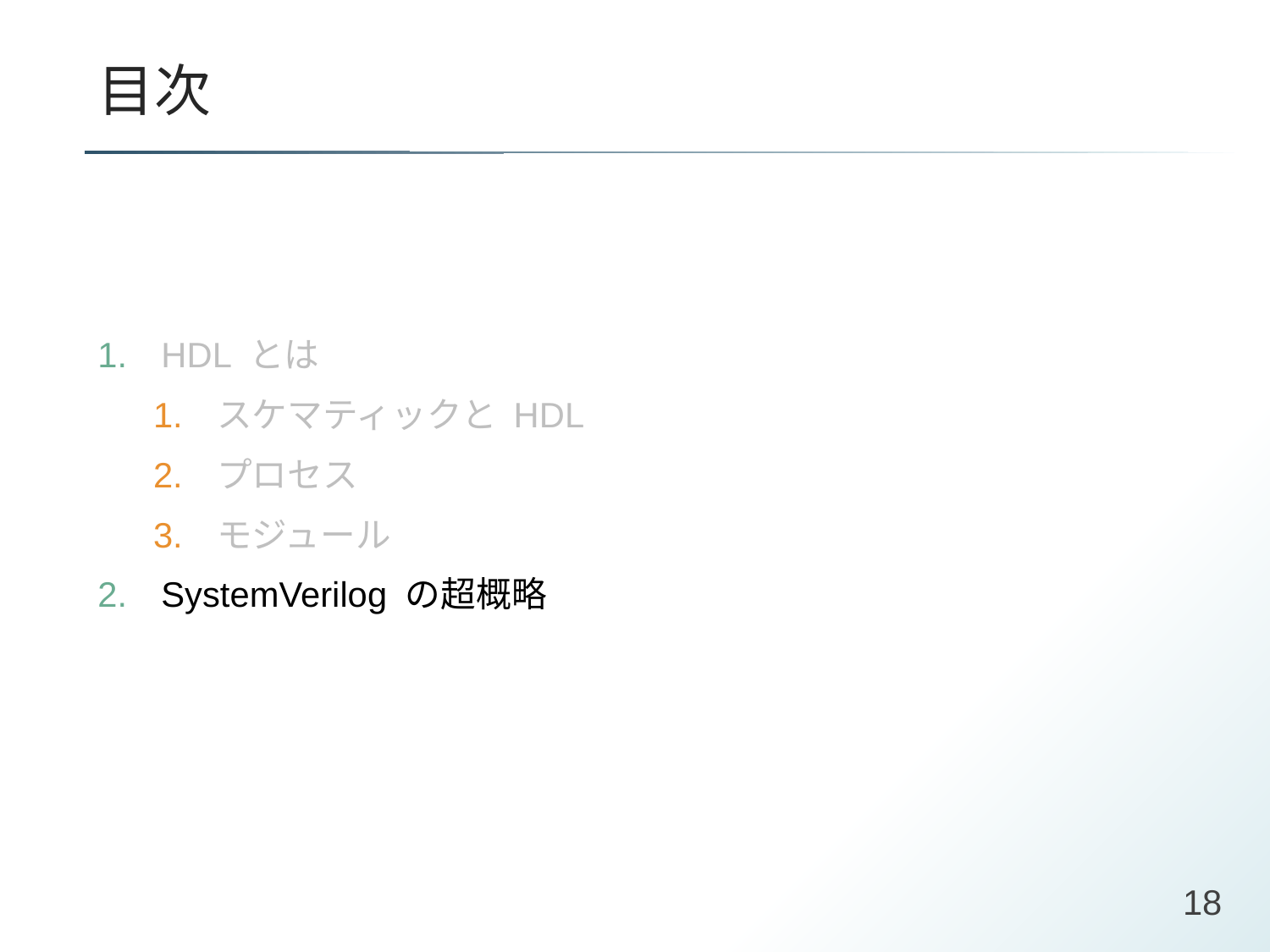

# 目次
HDL とは
スケマティックと HDL
プロセス
モジュール
SystemVerilog の超概略

18